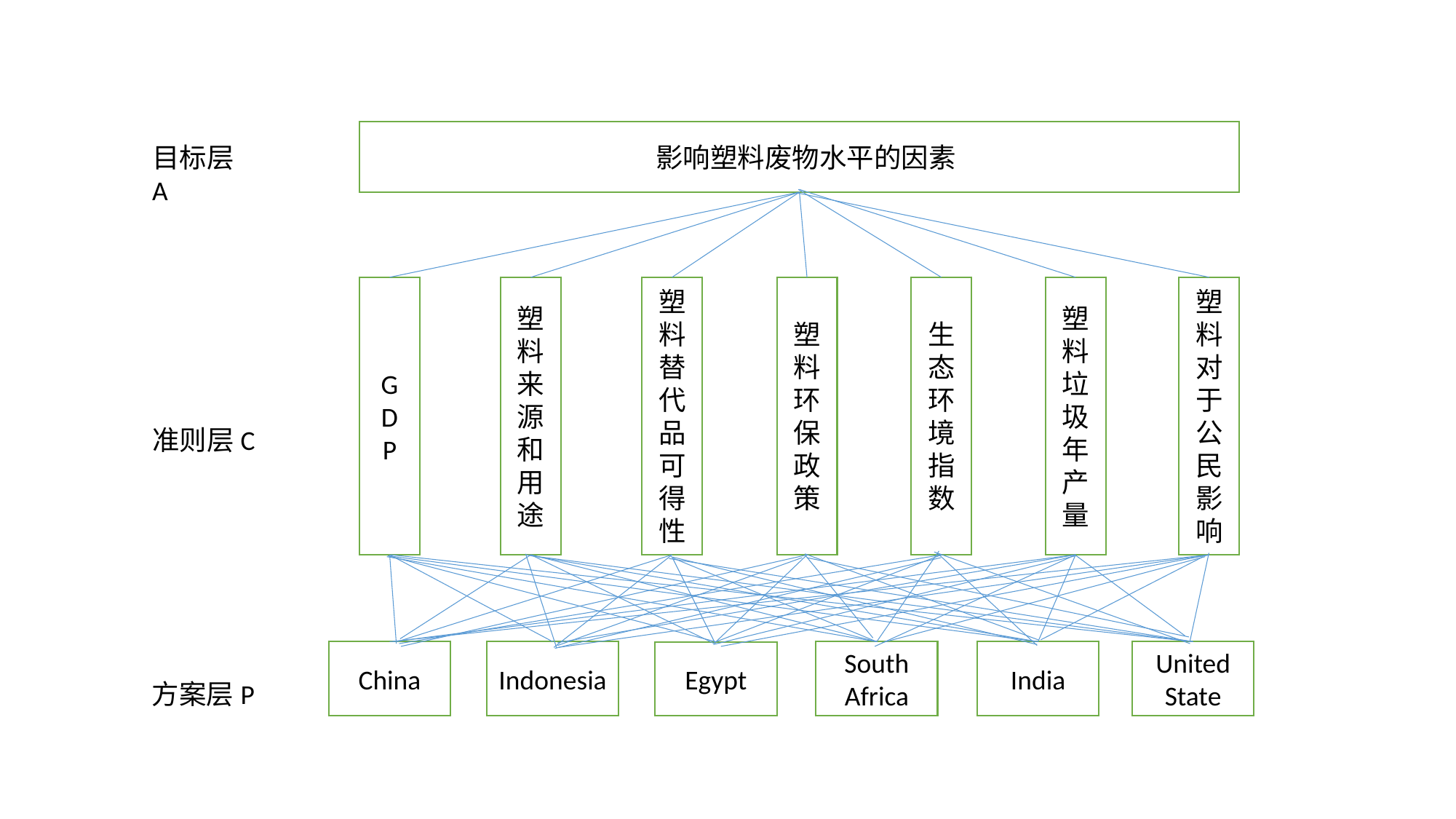

影响塑料废物水平的因素
目标层A
G
D
P
塑料来源和用途
塑料替代品可得性
塑料环保政策
生态环境指数
塑料垃圾年产量
塑料对于公民影响
准则层C
China
Indonesia
South Africa
India
United State
Egypt
方案层P